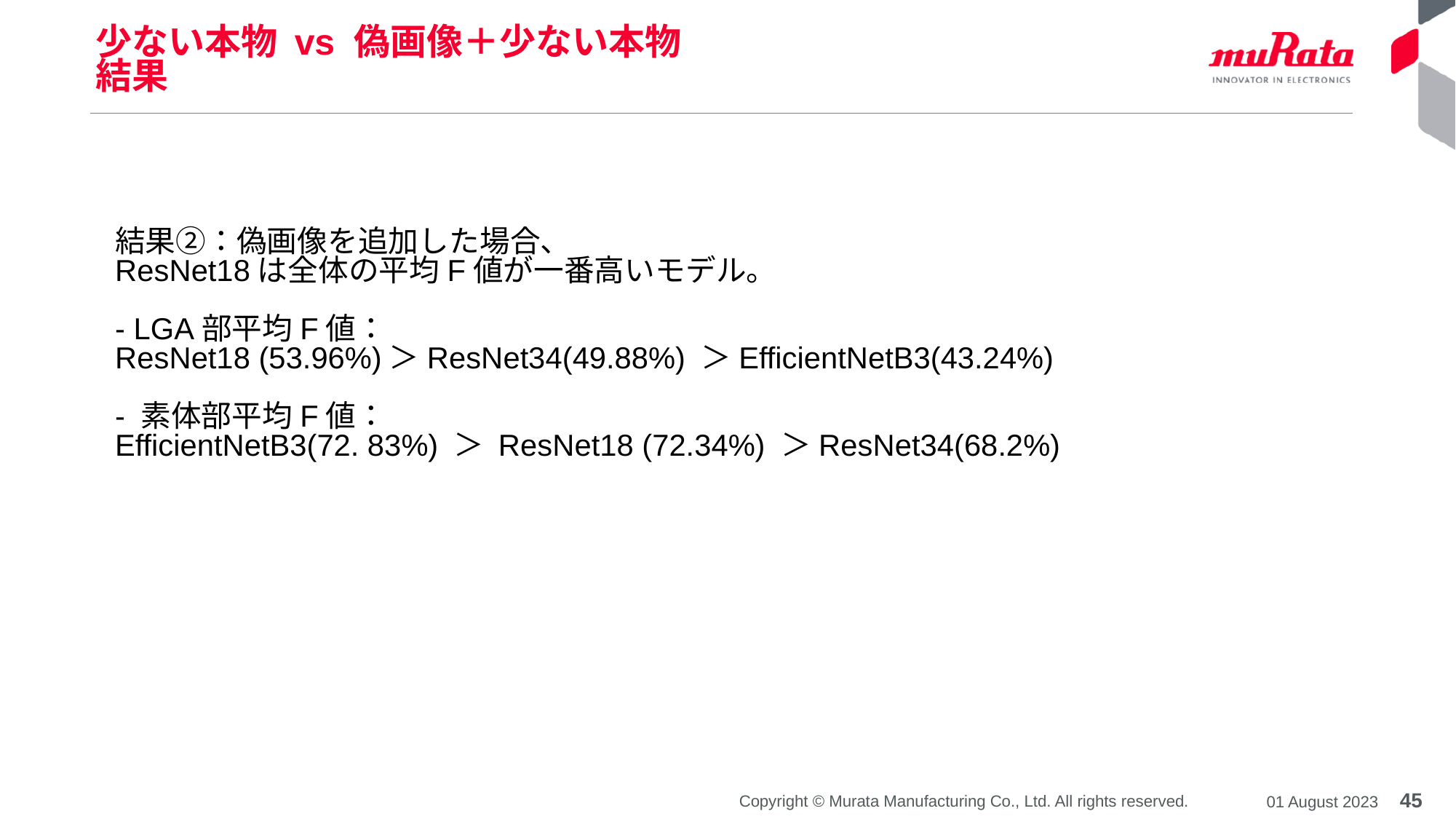

少ない本物 vs 偽画像＋少ない本物
結果
# 結果②：偽画像を追加した場合、 ResNet18は全体の平均F値が一番高いモデル。 - LGA部平均F値： ResNet18 (53.96%)＞ResNet34(49.88%) ＞EfficientNetB3(43.24%) - 素体部平均F値： EfficientNetB3(72. 83%) ＞ ResNet18 (72.34%) ＞ResNet34(68.2%)